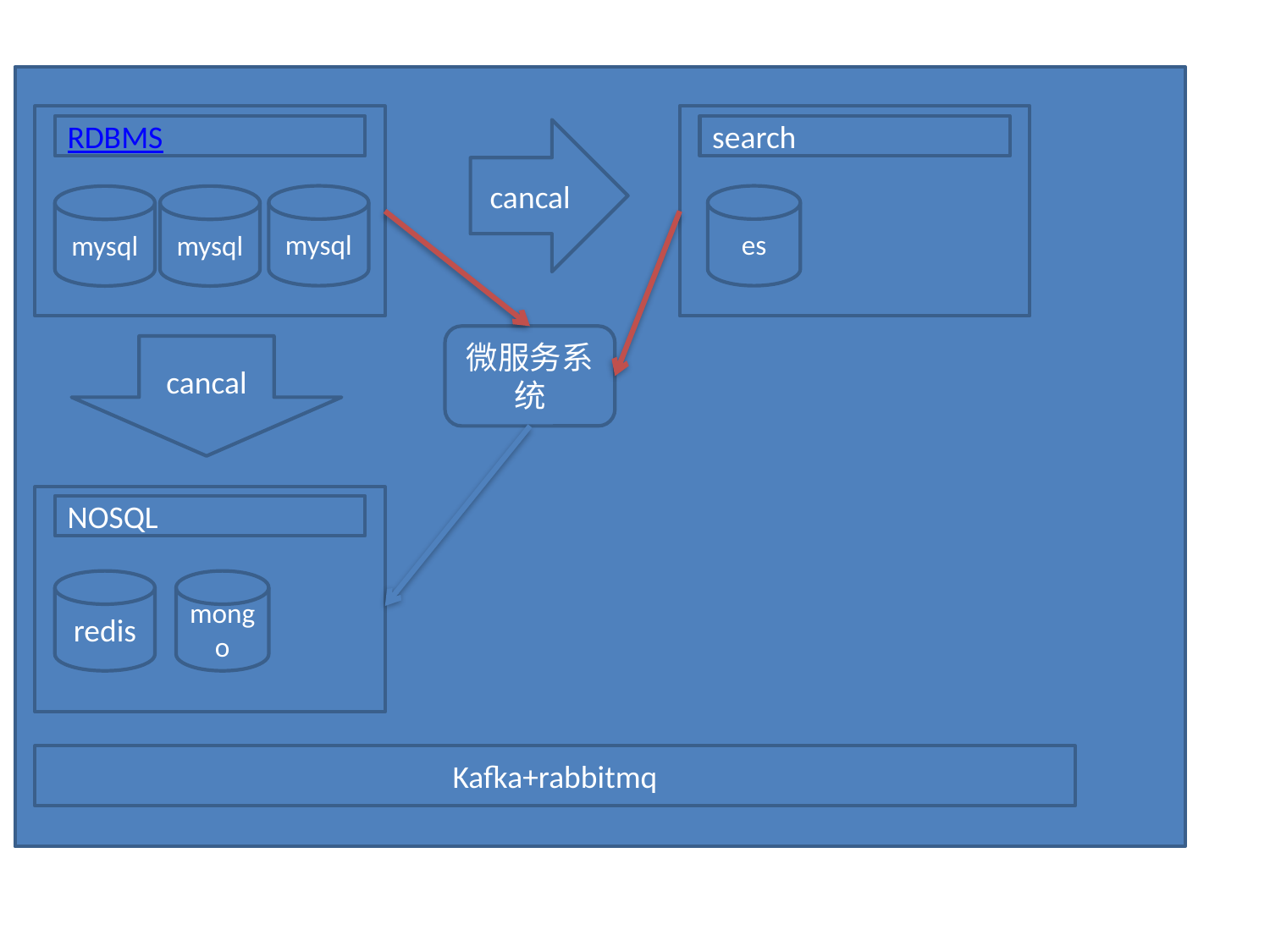

RDBMS
search
cancal
mysql
es
mysql
mysql
微服务系统
cancal

NOSQL
redis
mongo
Kafka+rabbitmq